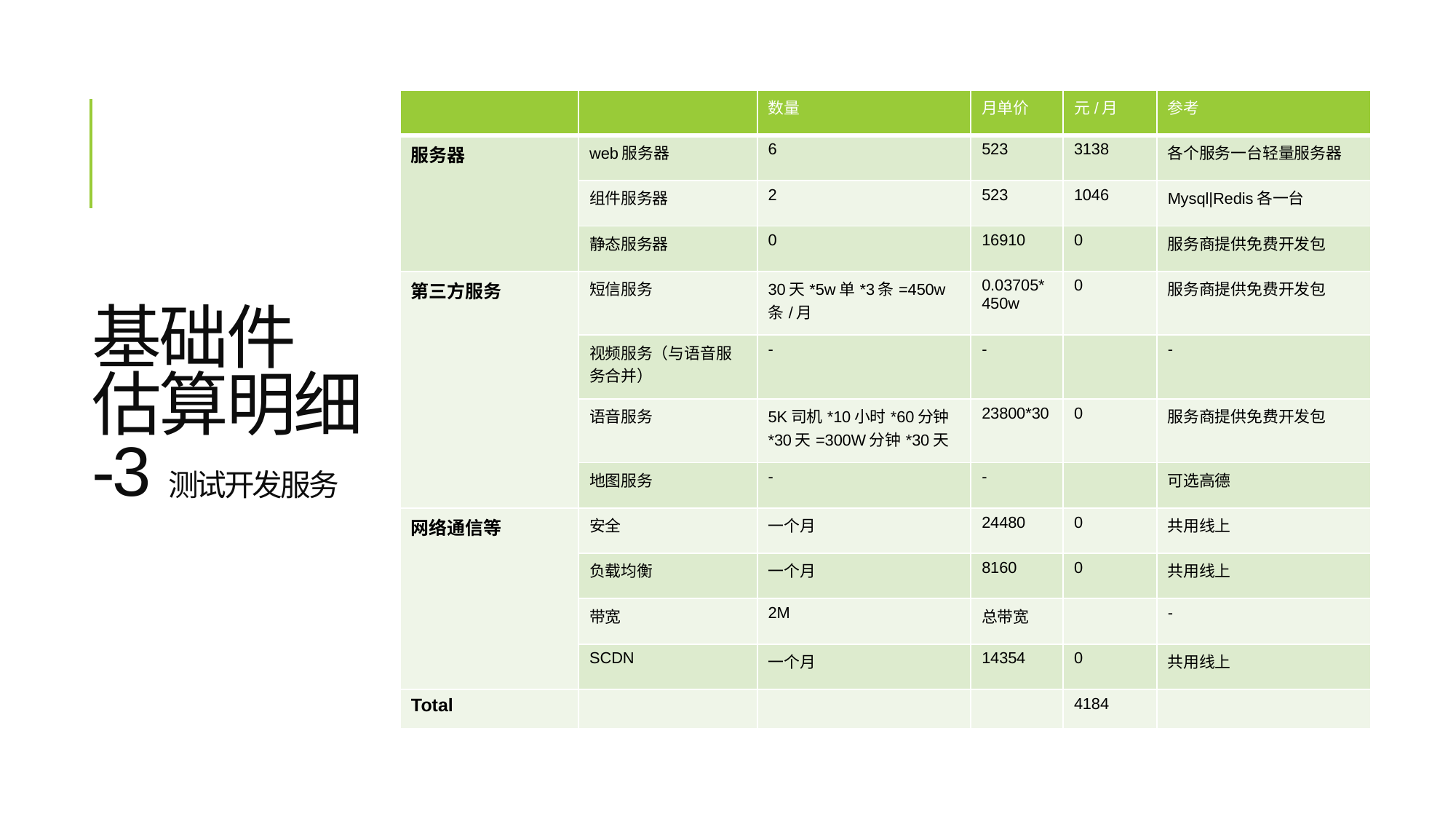

# 基础件 估算明细 -3测试开发服务
|  |  | 数量 | 月单价 | 元/月 | 参考 |
| --- | --- | --- | --- | --- | --- |
| 服务器 | web服务器 | 6 | 523 | 3138 | 各个服务一台轻量服务器 |
|  | 组件服务器 | 2 | 523 | 1046 | Mysql|Redis各一台 |
|  | 静态服务器 | 0 | 16910 | 0 | 服务商提供免费开发包 |
| 第三方服务 | 短信服务 | 30天\*5w单\*3条=450w条/月 | 0.03705\*450w | 0 | 服务商提供免费开发包 |
|  | 视频服务（与语音服务合并） | - | - |  | - |
|  | 语音服务 | 5K司机\*10小时\*60分钟\*30天=300W分钟\*30天 | 23800\*30 | 0 | 服务商提供免费开发包 |
|  | 地图服务 | - | - |  | 可选高德 |
| 网络通信等 | 安全 | 一个月 | 24480 | 0 | 共用线上 |
|  | 负载均衡 | 一个月 | 8160 | 0 | 共用线上 |
|  | 带宽 | 2M | 总带宽 |  | - |
|  | SCDN | 一个月 | 14354 | 0 | 共用线上 |
| Total |  |  |  | 4184 |  |